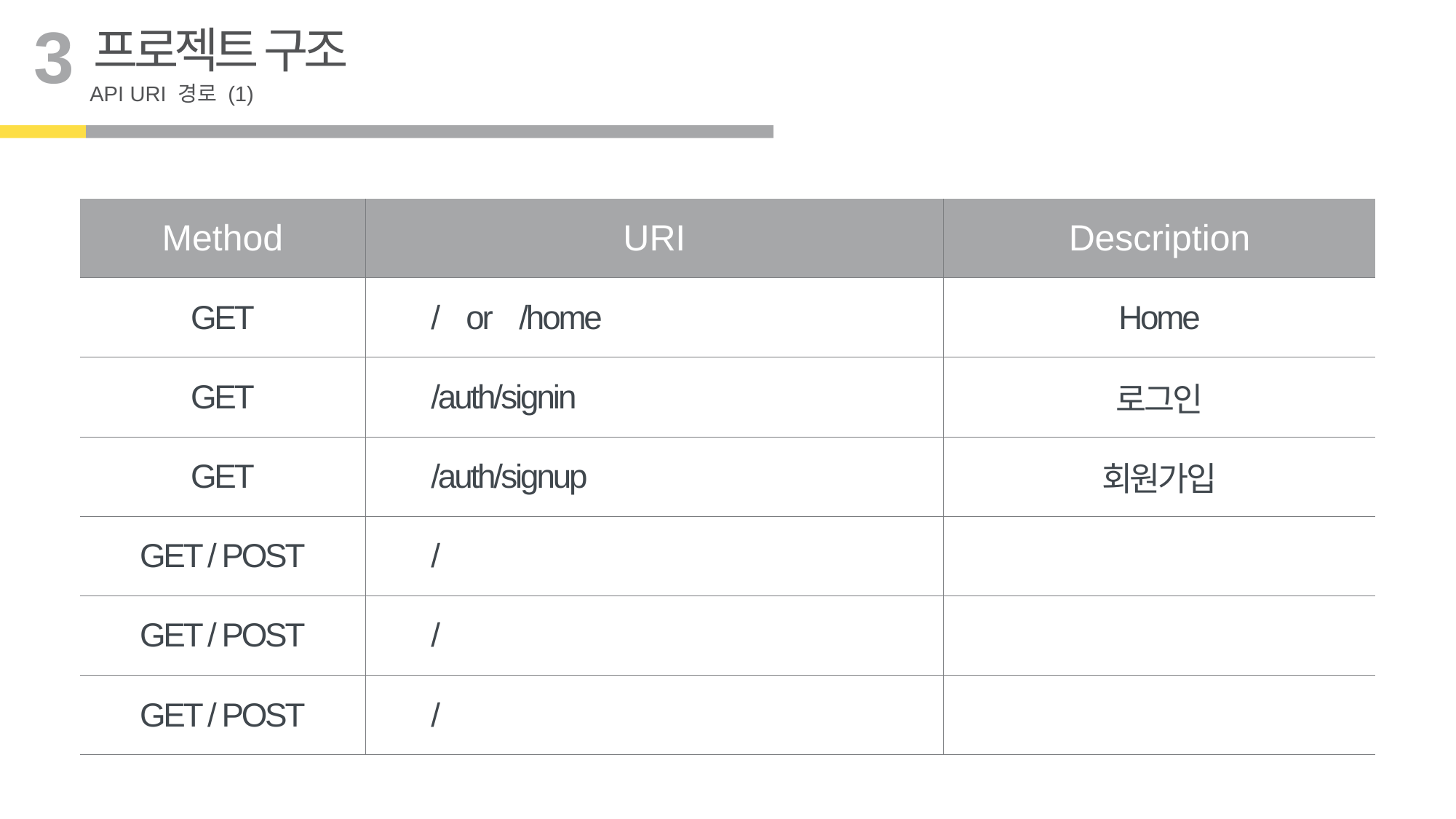

3
프로젝트 구조
API URI 경로 (1)

| Method | URI | Description |
| --- | --- | --- |
| GET | / or /home | Home |
| GET | /auth/signin | 로그인 |
| GET | /auth/signup | 회원가입 |
| GET / POST | / |  |
| GET / POST | / |  |
| GET / POST | / |  |